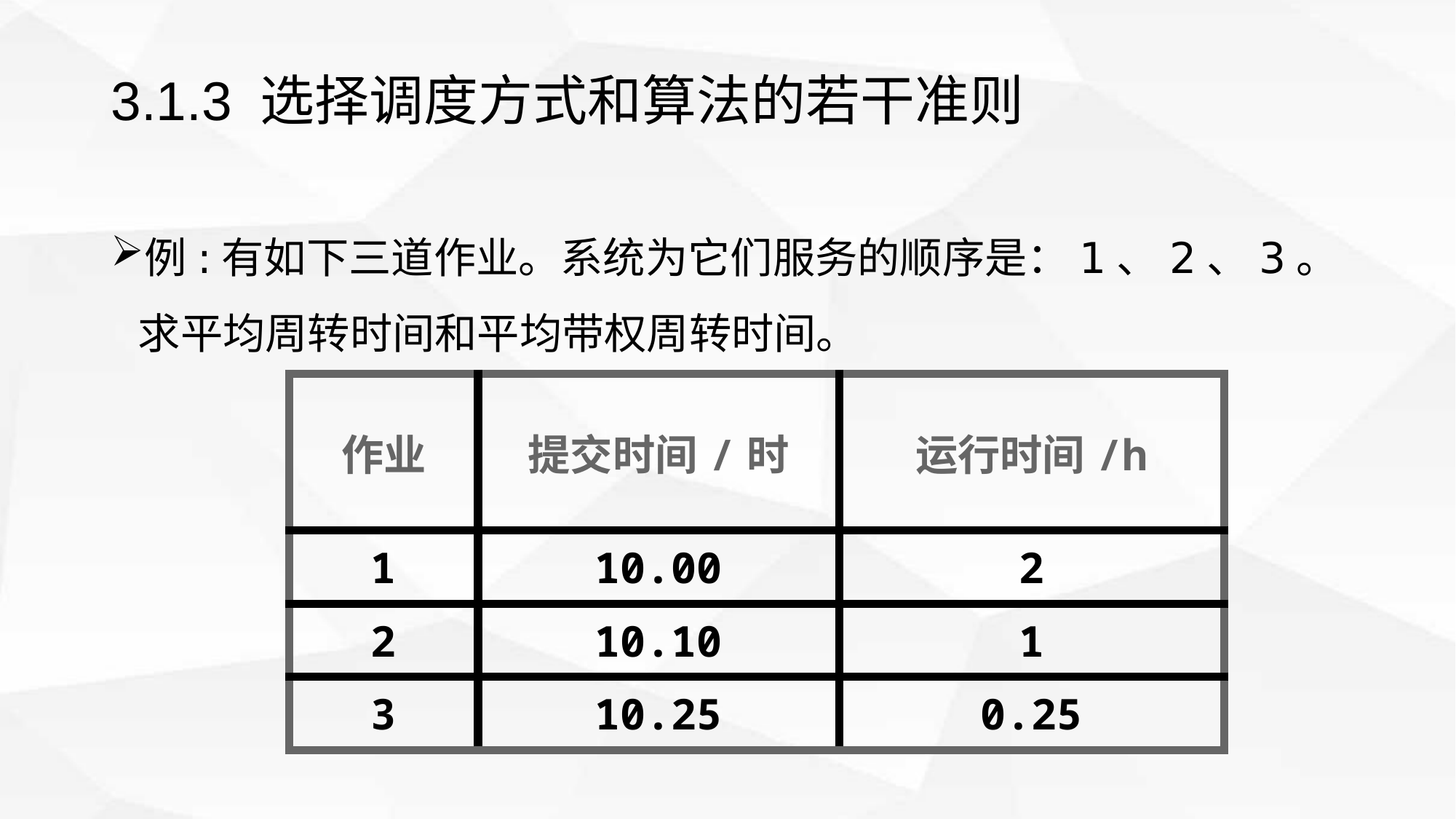

# 3.1.3 选择调度方式和算法的若干准则
例:有如下三道作业。系统为它们服务的顺序是：1、2、3。求平均周转时间和平均带权周转时间。

| 作业 | 提交时间/时 | 运行时间/h |
| --- | --- | --- |
| 1 | 10.00 | 2 |
| 2 | 10.10 | 1 |
| 3 | 10.25 | 0.25 |